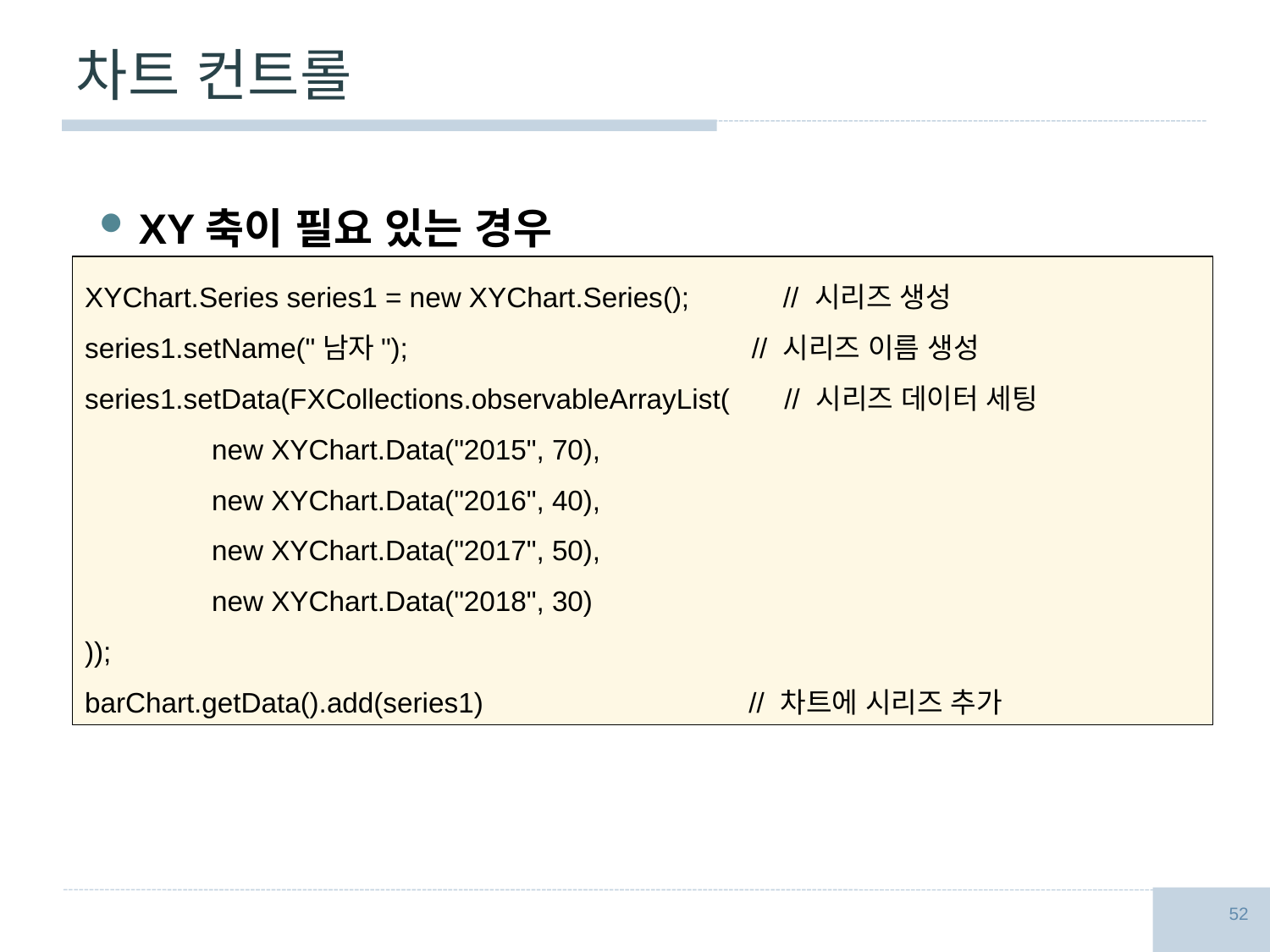

# 차트 컨트롤
XY축이 필요 있는 경우

XYChart.Series series1 = new XYChart.Series();            // 시리즈 생성
series1.setName("남자");                                            // 시리즈 이름 생성
series1.setData(FXCollections.observableArrayList(       // 시리즈 데이터 세팅
	new XYChart.Data("2015", 70),
	new XYChart.Data("2016", 40),
	new XYChart.Data("2017", 50),
	new XYChart.Data("2018", 30)
));
barChart.getData().add(series1)                                  // 차트에 시리즈 추가